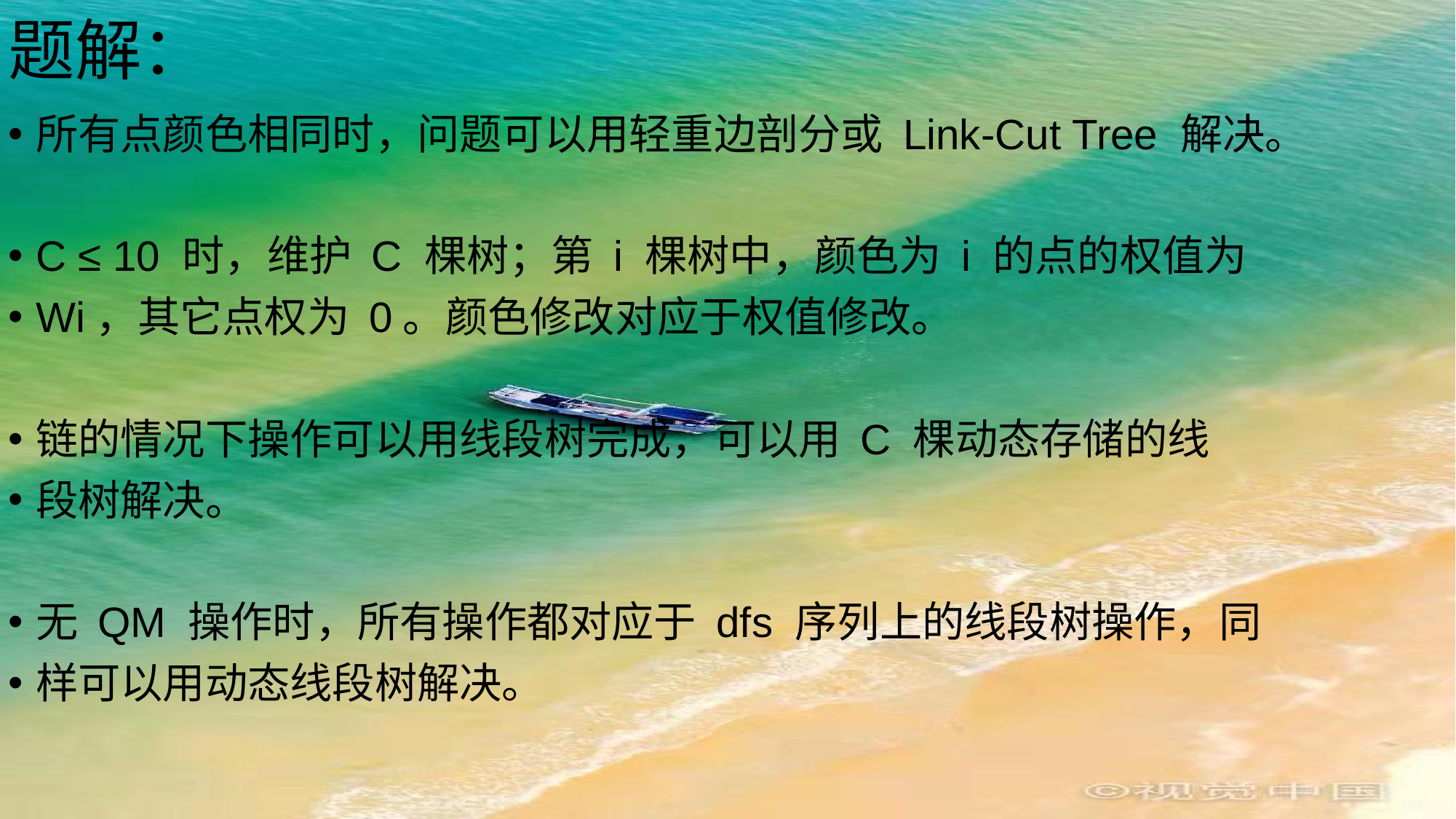

# 题解：
所有点颜色相同时，问题可以用轻重边剖分或 Link-Cut Tree 解决。

C ≤ 10 时，维护 C 棵树；第 i 棵树中，颜色为 i 的点的权值为
Wi，其它点权为 0。颜色修改对应于权值修改。

链的情况下操作可以用线段树完成，可以用 C 棵动态存储的线
段树解决。

无 QM 操作时，所有操作都对应于 dfs 序列上的线段树操作，同
样可以用动态线段树解决。